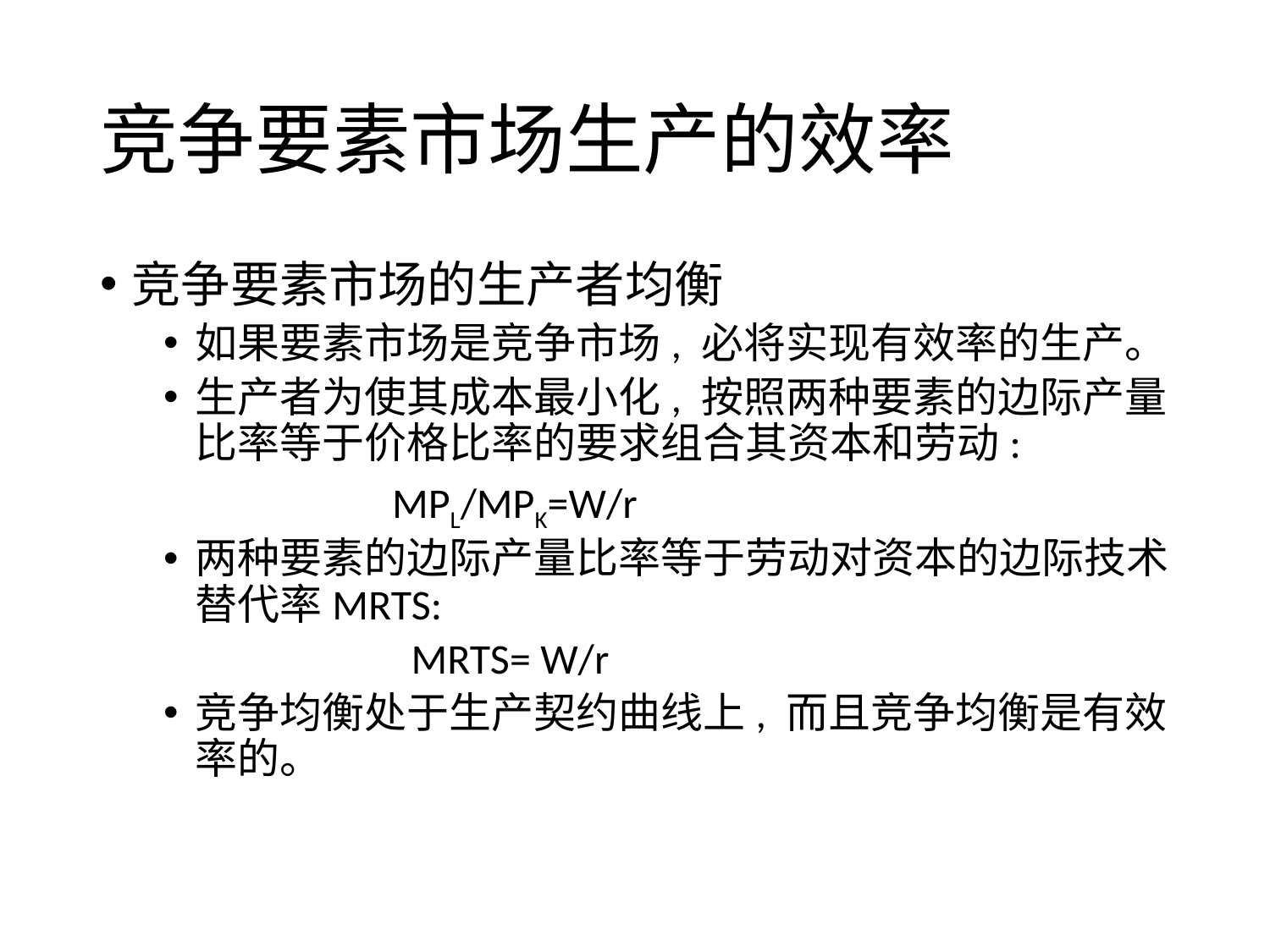

# 竞争要素市场生产的效率
竞争要素市场的生产者均衡
如果要素市场是竞争市场, 必将实现有效率的生产。
生产者为使其成本最小化, 按照两种要素的边际产量比率等于价格比率的要求组合其资本和劳动:
                        MPL/MPK=W/r
两种要素的边际产量比率等于劳动对资本的边际技术替代率MRTS:
                          MRTS= W/r
竞争均衡处于生产契约曲线上, 而且竞争均衡是有效率的。